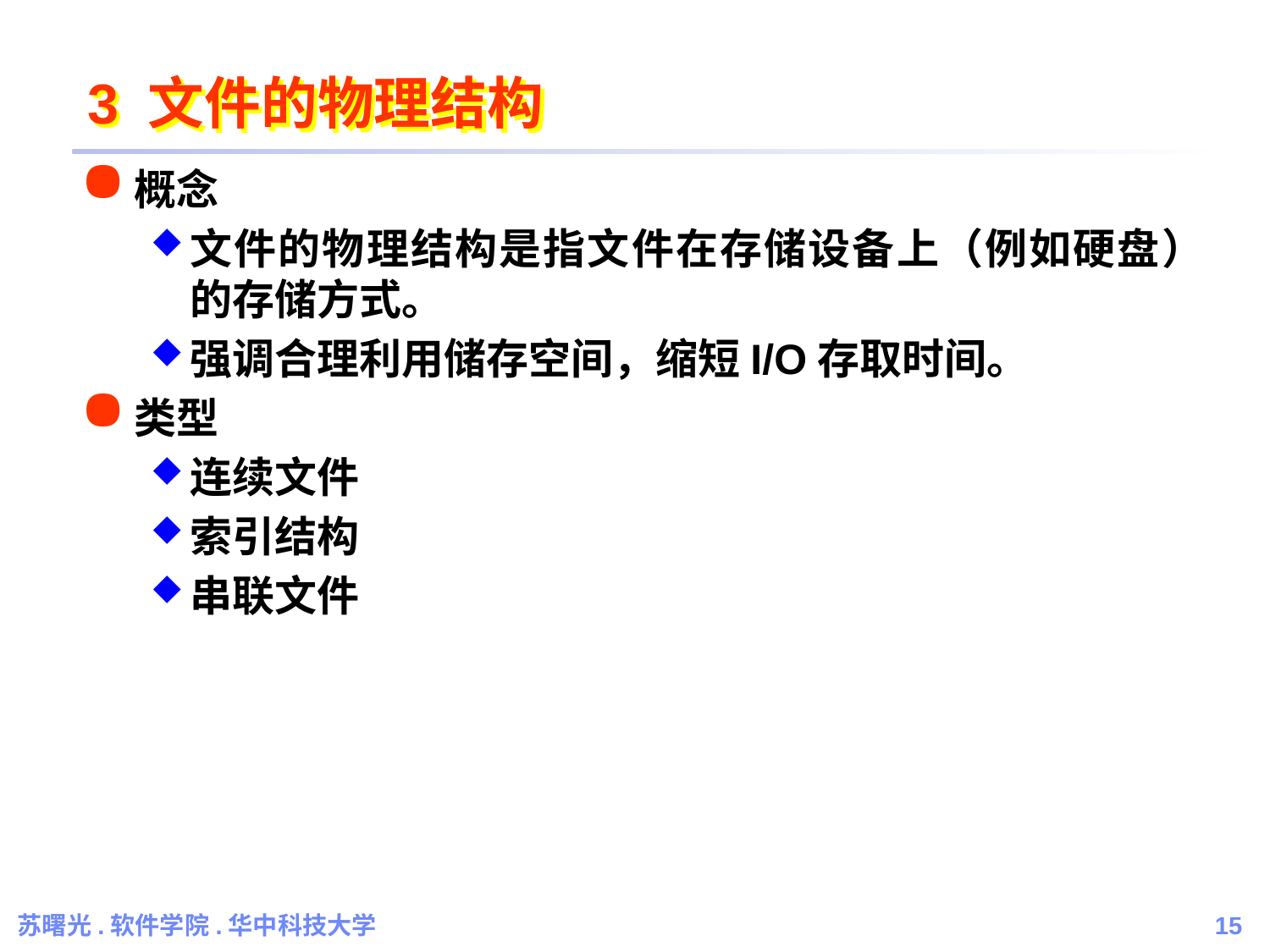

# 3 文件的物理结构
概念
文件的物理结构是指文件在存储设备上（例如硬盘）的存储方式。
强调合理利用储存空间，缩短I/O存取时间。
类型
连续文件
索引结构
串联文件
苏曙光.软件学院.华中科技大学
15